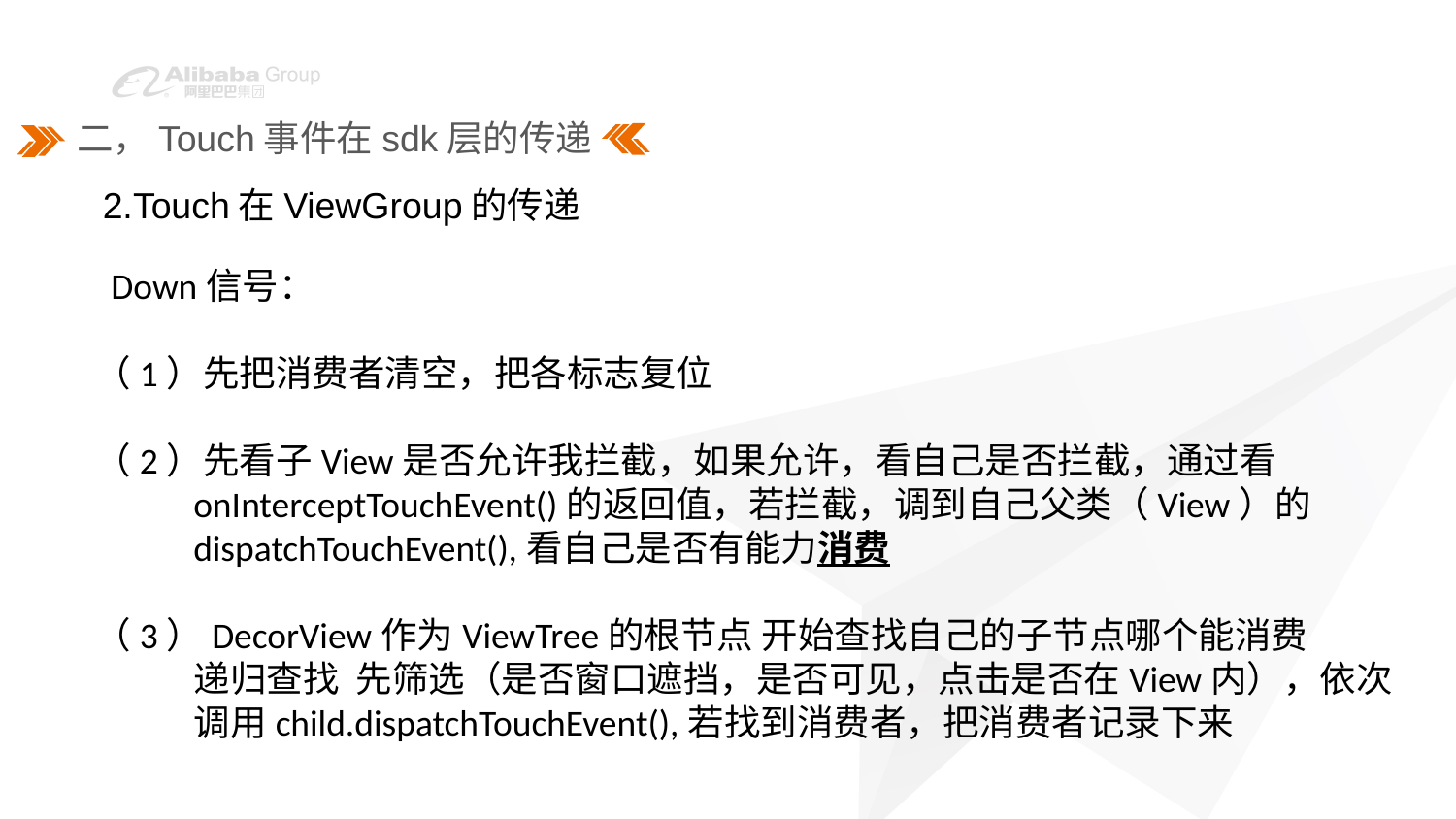

二，Touch事件在sdk层的传递

2.Touch在ViewGroup的传递
  Down信号：

（1）先把消费者清空，把各标志复位

（2）先看子View是否允许我拦截，如果允许，看自己是否拦截，通过看
            onInterceptTouchEvent()的返回值，若拦截，调到自己父类（View）的
            dispatchTouchEvent(),看自己是否有能力消费

（3）DecorView作为ViewTree的根节点 开始查找自己的子节点哪个能消费
           递归查找  先筛选（是否窗口遮挡，是否可见，点击是否在View内），依次
           调用child.dispatchTouchEvent(),若找到消费者，把消费者记录下来